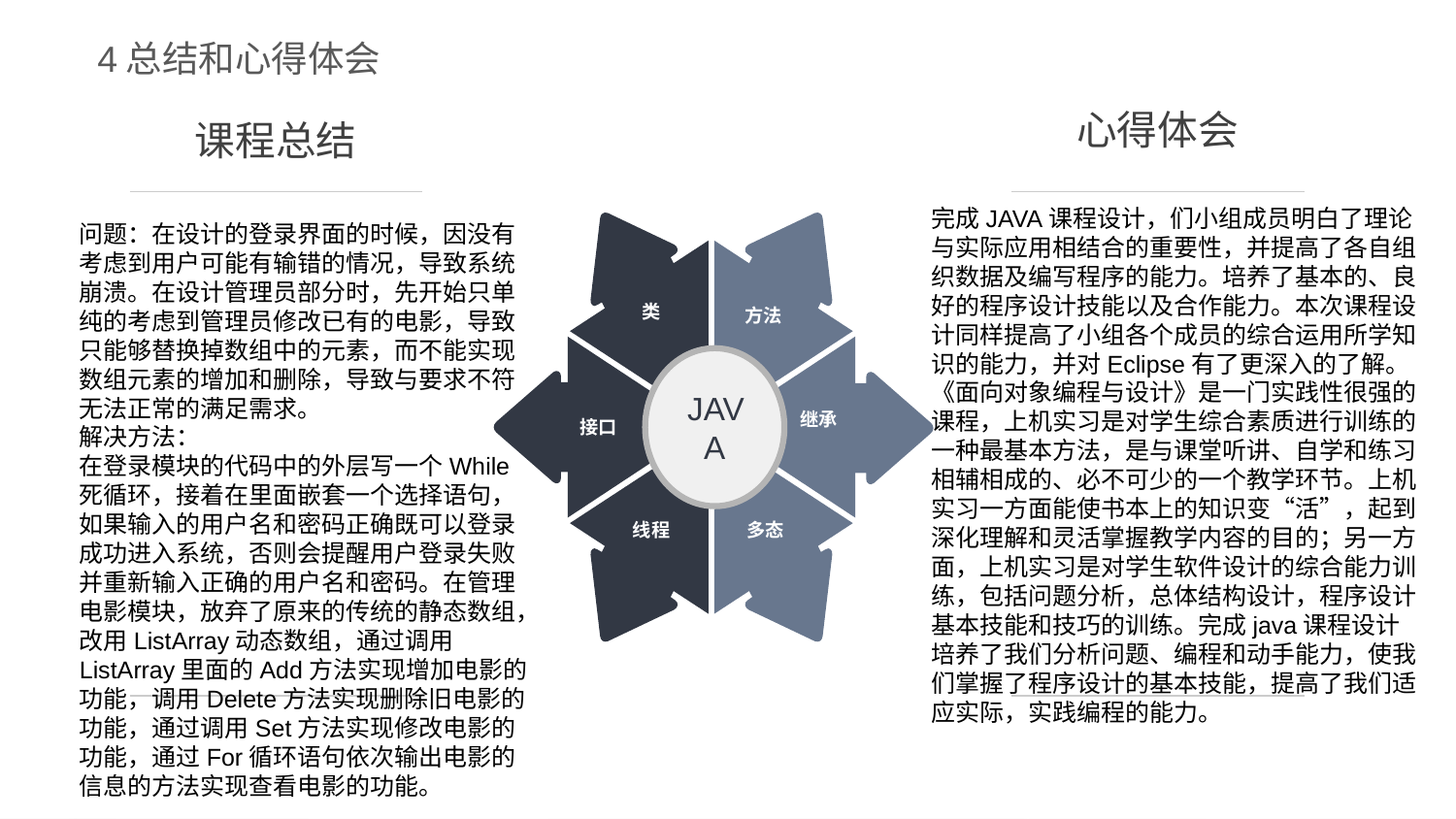

4总结和心得体会
心得体会
课程总结
完成JAVA课程设计，们小组成员明白了理论与实际应用相结合的重要性，并提高了各自组织数据及编写程序的能力。培养了基本的、良好的程序设计技能以及合作能力。本次课程设计同样提高了小组各个成员的综合运用所学知识的能力，并对Eclipse有了更深入的了解。《面向对象编程与设计》是一门实践性很强的课程，上机实习是对学生综合素质进行训练的一种最基本方法，是与课堂听讲、自学和练习相辅相成的、必不可少的一个教学环节。上机实习一方面能使书本上的知识变“活”，起到深化理解和灵活掌握教学内容的目的；另一方面，上机实习是对学生软件设计的综合能力训练，包括问题分析，总体结构设计，程序设计基本技能和技巧的训练。完成java课程设计培养了我们分析问题、编程和动手能力，使我们掌握了程序设计的基本技能，提高了我们适应实际，实践编程的能力。
问题：在设计的登录界面的时候，因没有考虑到用户可能有输错的情况，导致系统崩溃。在设计管理员部分时，先开始只单纯的考虑到管理员修改已有的电影，导致只能够替换掉数组中的元素，而不能实现数组元素的增加和删除，导致与要求不符无法正常的满足需求。
解决方法：
在登录模块的代码中的外层写一个While死循环，接着在里面嵌套一个选择语句，如果输入的用户名和密码正确既可以登录成功进入系统，否则会提醒用户登录失败并重新输入正确的用户名和密码。在管理电影模块，放弃了原来的传统的静态数组，改用ListArray动态数组，通过调用ListArray里面的Add方法实现增加电影的功能，调用Delete方法实现删除旧电影的功能，通过调用Set方法实现修改电影的功能，通过For循环语句依次输出电影的信息的方法实现查看电影的功能。

类

方法

接口

继承
JAVA

线程

多态